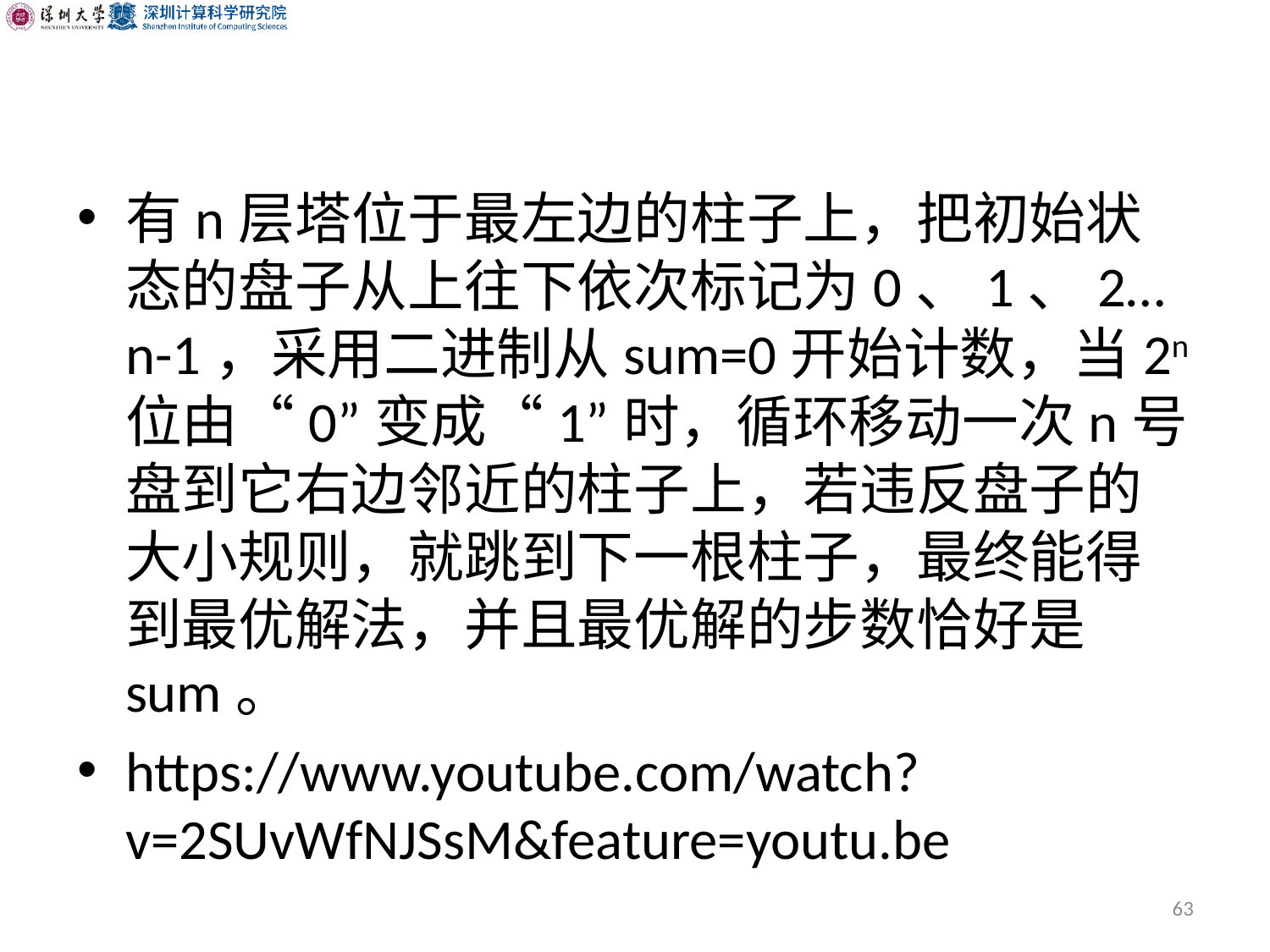

#
有n层塔位于最左边的柱子上，把初始状态的盘子从上往下依次标记为0、1、2…n-1，采用二进制从sum=0开始计数，当2n位由“0”变成“1”时，循环移动一次n号盘到它右边邻近的柱子上，若违反盘子的大小规则，就跳到下一根柱子，最终能得到最优解法，并且最优解的步数恰好是sum。
https://www.youtube.com/watch?v=2SUvWfNJSsM&feature=youtu.be
63